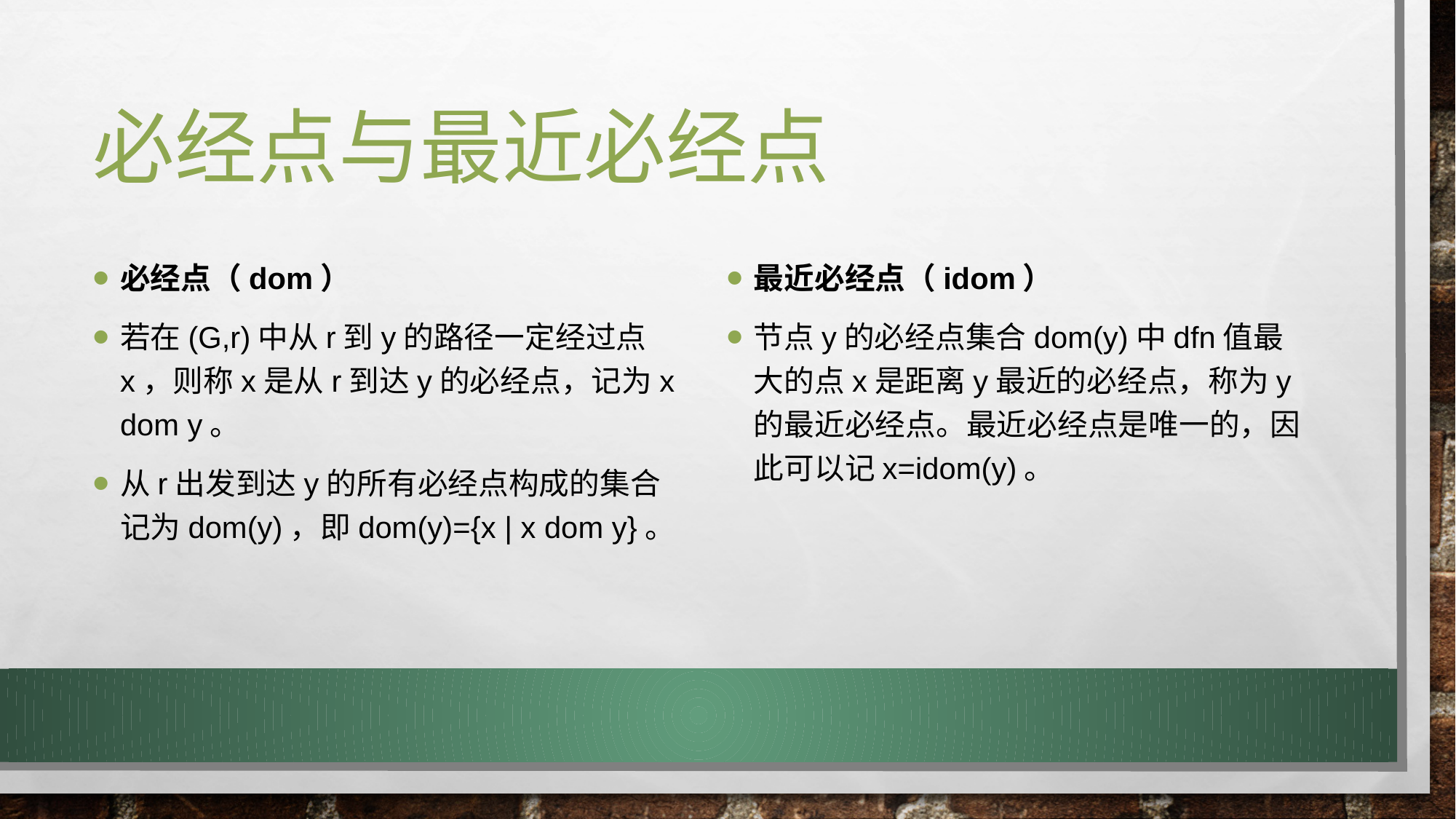

# 必经点与最近必经点
必经点（dom）
若在(G,r)中从r到y的路径一定经过点x，则称x是从r到达y的必经点，记为x dom y。
从r出发到达y的所有必经点构成的集合记为dom(y)，即dom(y)={x | x dom y}。
最近必经点（idom）
节点y的必经点集合dom(y)中dfn值最大的点x是距离y最近的必经点，称为y的最近必经点。最近必经点是唯一的，因此可以记x=idom(y)。